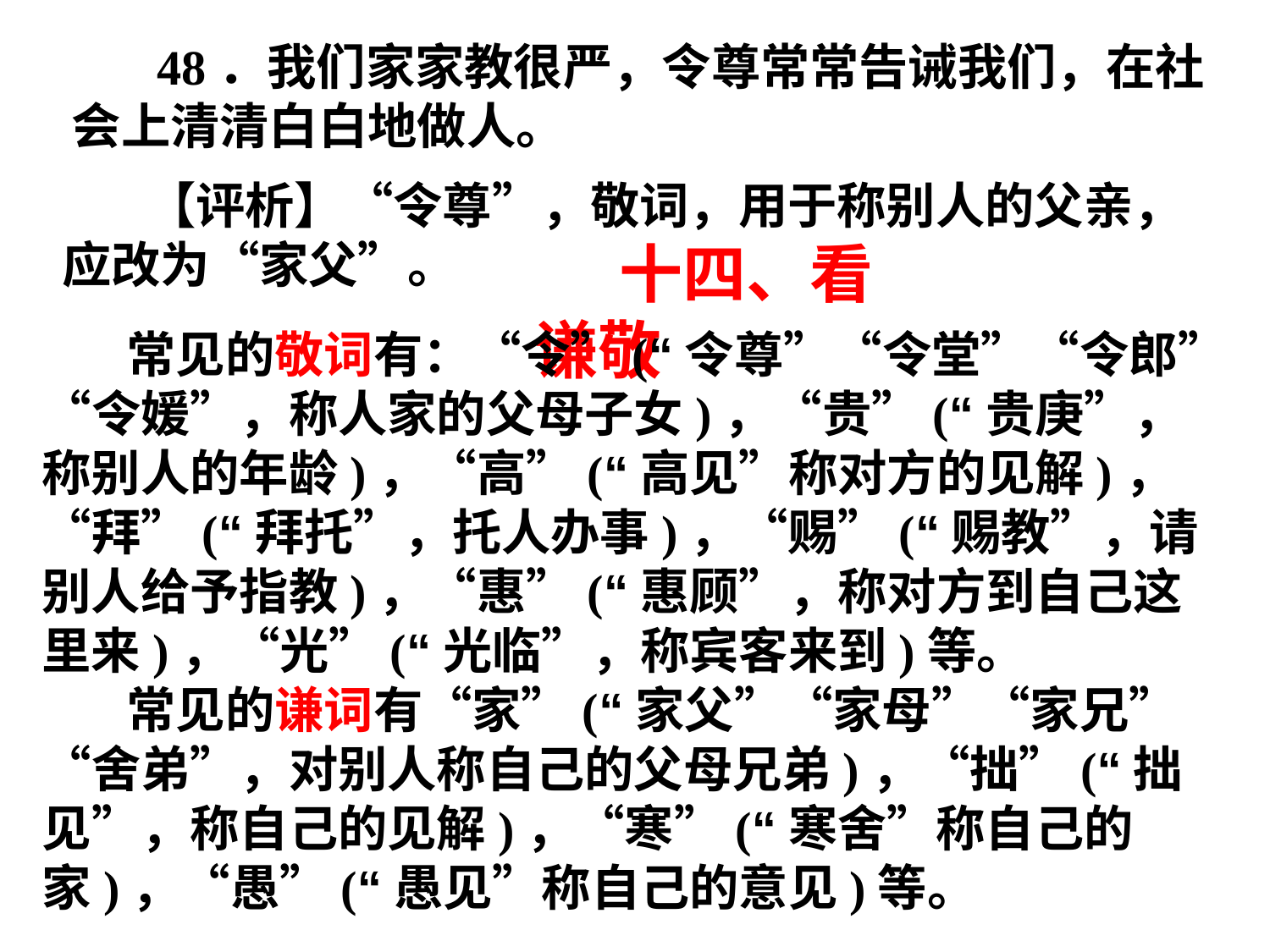

48．我们家家教很严，令尊常常告诫我们，在社会上清清白白地做人。
【评析】“令尊”，敬词，用于称别人的父亲，应改为“家父”。
十四、看谦敬
常见的敬词有：“令”(“令尊”“令堂”“令郎”“令媛”，称人家的父母子女)，“贵”(“贵庚”，称别人的年龄)，“高”(“高见”称对方的见解)，“拜”(“拜托”，托人办事)，“赐”(“赐教”，请别人给予指教)，“惠”(“惠顾”，称对方到自己这里来)，“光”(“光临”，称宾客来到)等。
常见的谦词有“家”(“家父”“家母”“家兄”“舍弟”，对别人称自己的父母兄弟)，“拙”(“拙见”，称自己的见解)，“寒”(“寒舍”称自己的家)，“愚”(“愚见”称自己的意见)等。